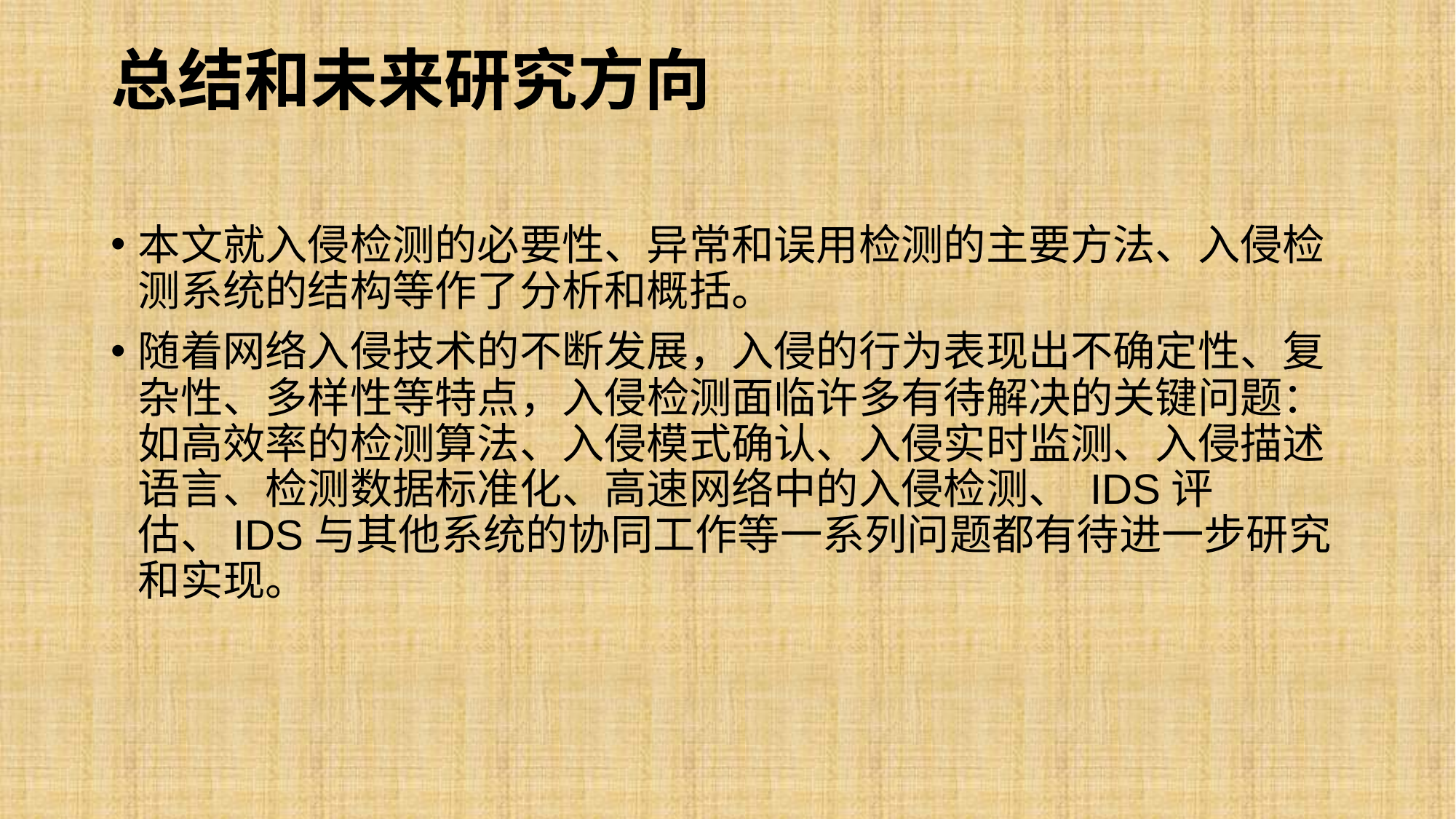

# 总结和未来研究方向
本文就入侵检测的必要性、异常和误用检测的主要方法、入侵检测系统的结构等作了分析和概括。
随着网络入侵技术的不断发展，入侵的行为表现出不确定性、复杂性、多样性等特点，入侵检测面临许多有待解决的关键问题：如高效率的检测算法、入侵模式确认、入侵实时监测、入侵描述语言、检测数据标准化、高速网络中的入侵检测、 IDS评估、IDS与其他系统的协同工作等一系列问题都有待进一步研究和实现。